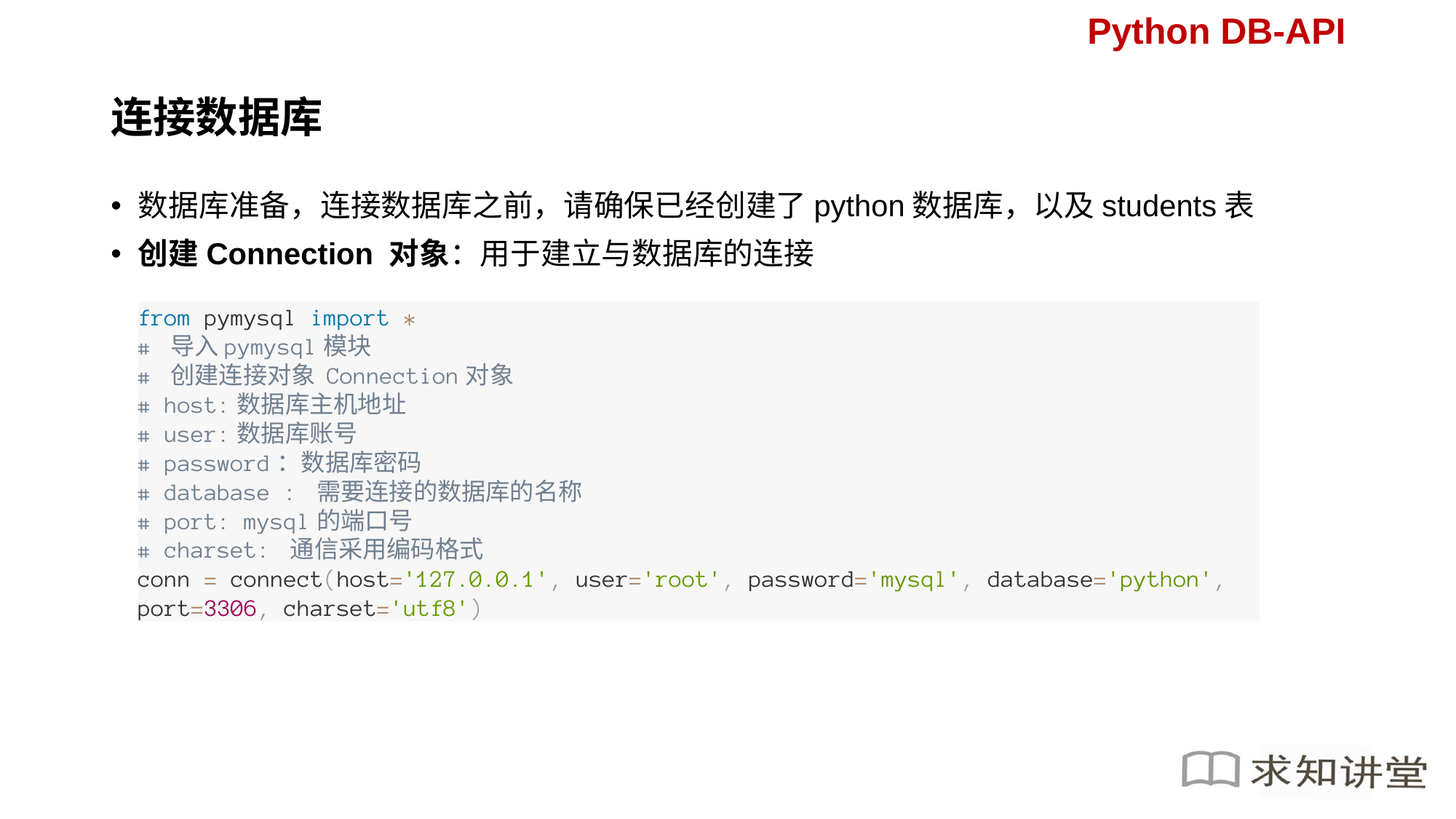

Python DB-API
# 连接数据库
数据库准备，连接数据库之前，请确保已经创建了python数据库，以及students表
创建Connection 对象：用于建立与数据库的连接

from pymysql import *
# 导入pymysql模块
# 创建连接对象 Connection对象
# host:数据库主机地址
# user:数据库账号
# password：数据库密码
# database : 需要连接的数据库的名称
# port: mysql的端口号
# charset: 通信采用编码格式
conn = connect(host='127.0.0.1', user='root', password='mysql', database='python', port=3306, charset='utf8')